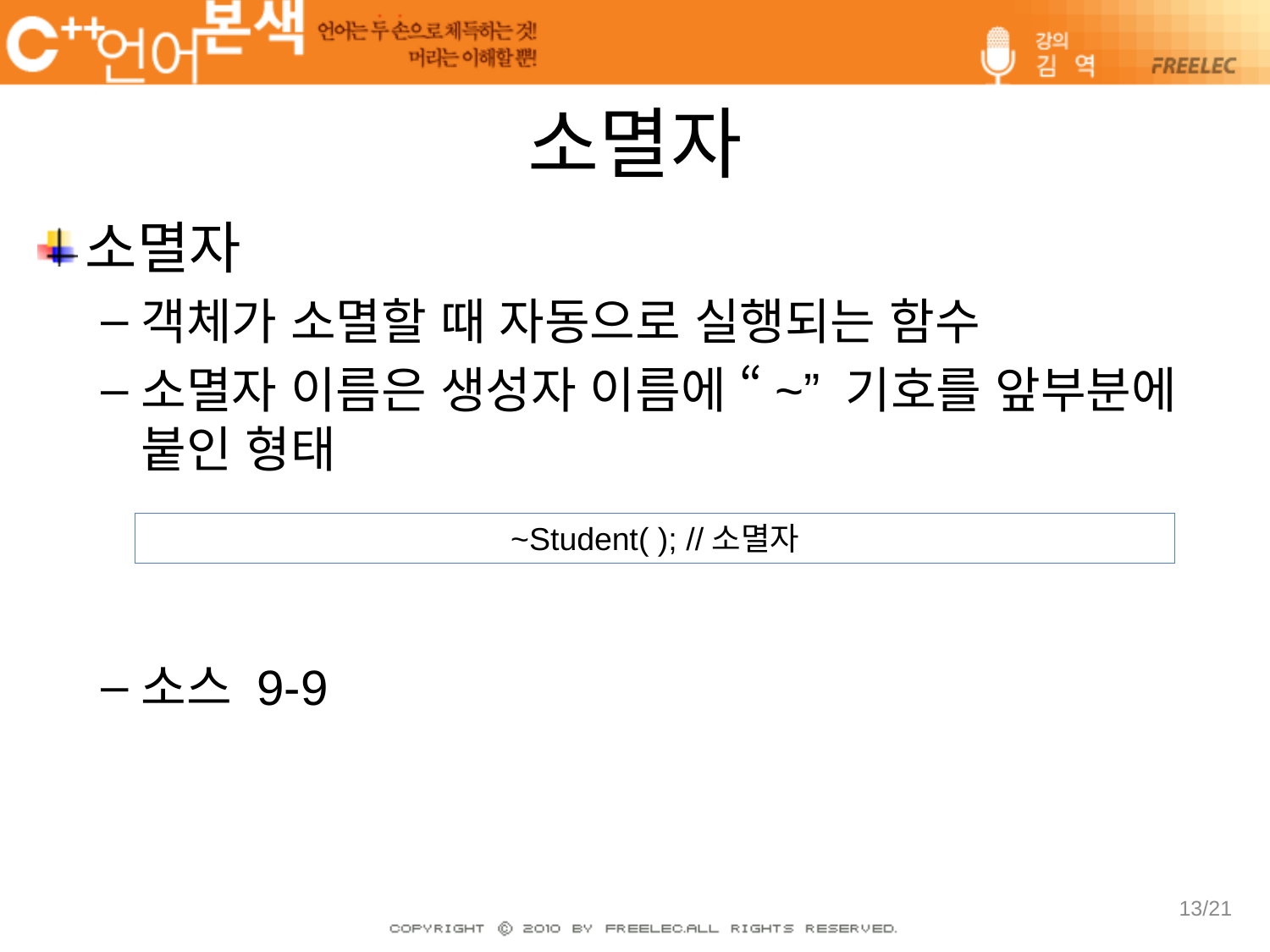

# 소멸자
소멸자
객체가 소멸할 때 자동으로 실행되는 함수
소멸자 이름은 생성자 이름에 “~” 기호를 앞부분에 붙인 형태

소스 9-9
~Student( ); //소멸자
13/21